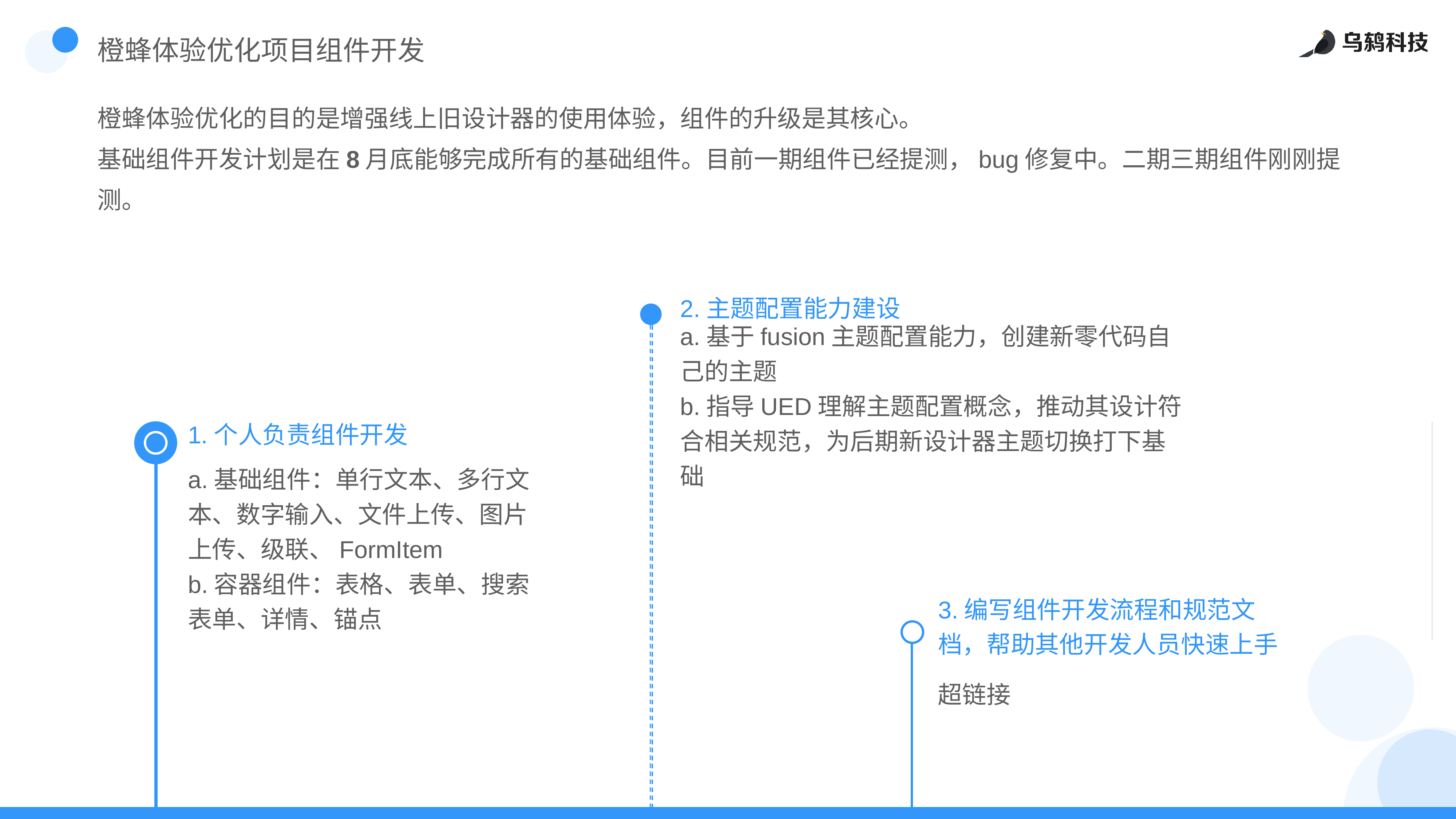

BBAAD9C20180234D78A0072836F0B6C012B9B20118E87BB0ABD98A3EB11C2BBCAB43BA38416CDB0622692208C8460BEB0209210A31D0EB411BBFC26A745E2DD824FB24AD5A26D6D7F48229D76E6245E79DDCEC367D6BD3C758BE119F03706CE8DED62B93BE3
橙蜂体验优化项目组件开发

橙蜂体验优化的目的是增强线上旧设计器的使用体验，组件的升级是其核心。
基础组件开发计划是在8月底能够完成所有的基础组件。目前一期组件已经提测，bug修复中。二期三期组件刚刚提测。
2.主题配置能力建设

a.基于fusion主题配置能力，创建新零代码自己的主题
b.指导UED理解主题配置概念，推动其设计符合相关规范，为后期新设计器主题切换打下基础

1.个人负责组件开发

a.基础组件：单行文本、多行文本、数字输入、文件上传、图片上传、级联、FormItem
b.容器组件：表格、表单、搜索表单、详情、锚点
3.编写组件开发流程和规范文档，帮助其他开发人员快速上手

超链接